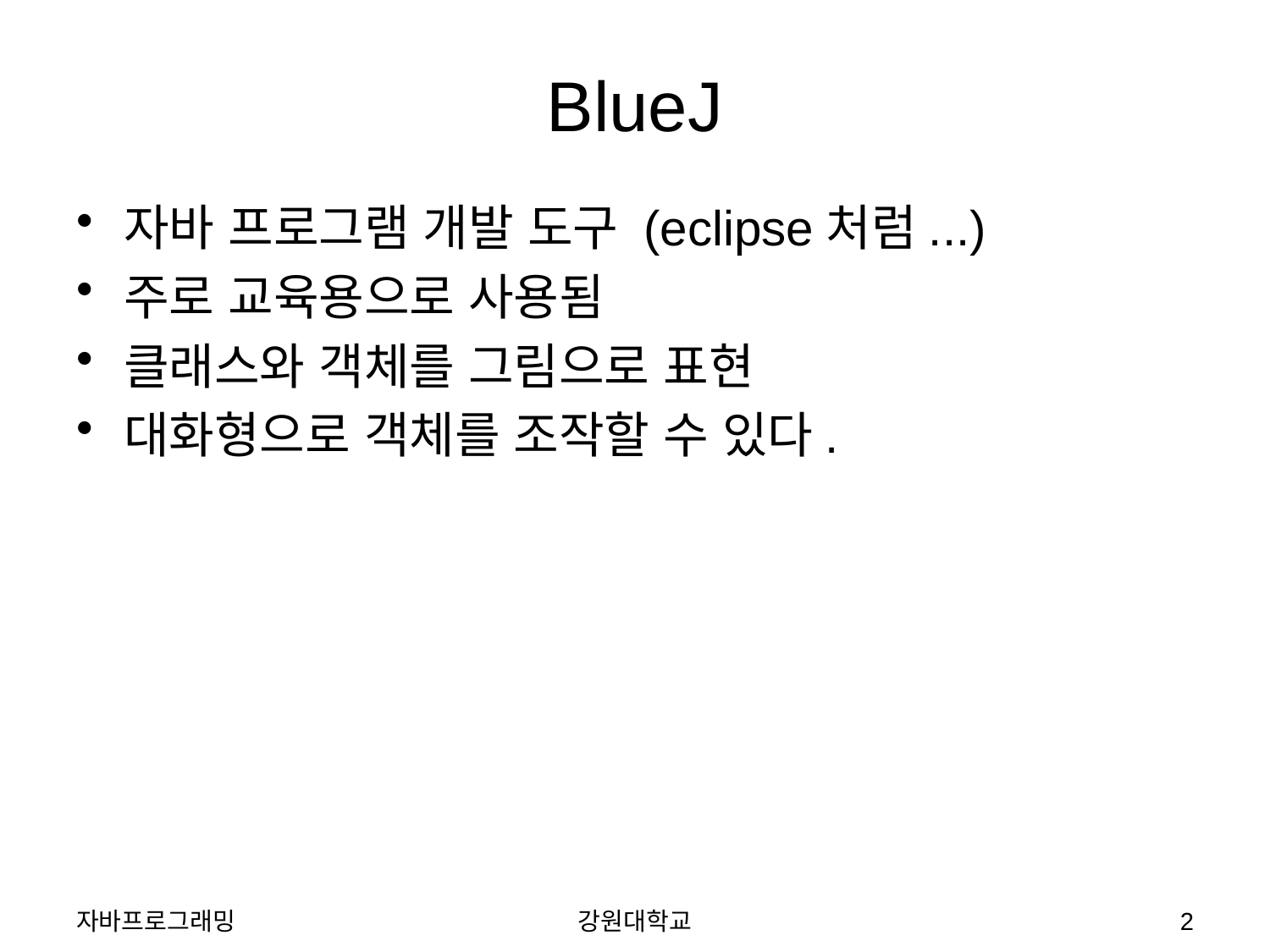

# BlueJ
자바 프로그램 개발 도구 (eclipse처럼...)
주로 교육용으로 사용됨
클래스와 객체를 그림으로 표현
대화형으로 객체를 조작할 수 있다.
자바프로그래밍
강원대학교
2